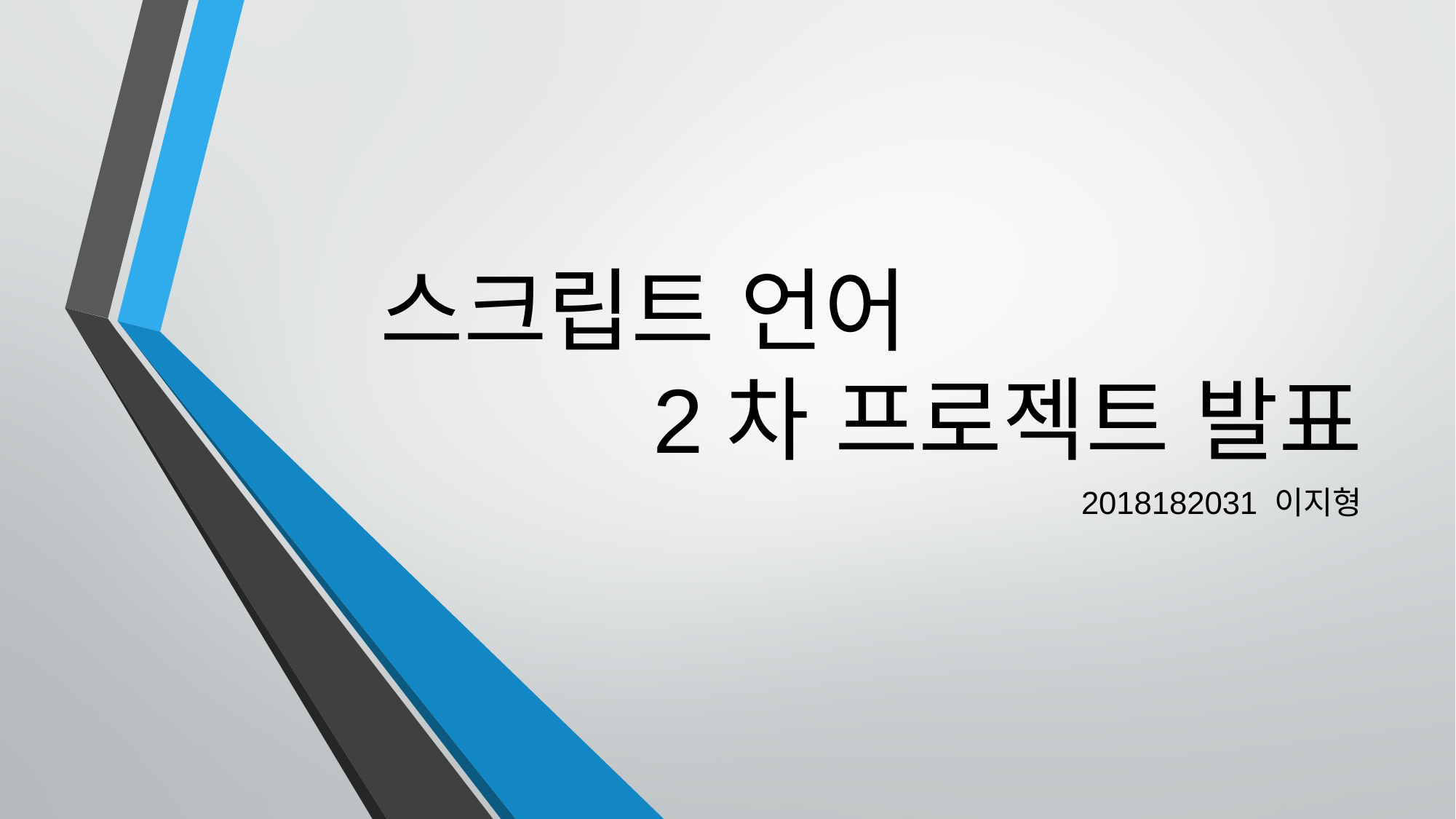

# 스크립트 언어 2차 프로젝트 발표
2018182031 이지형